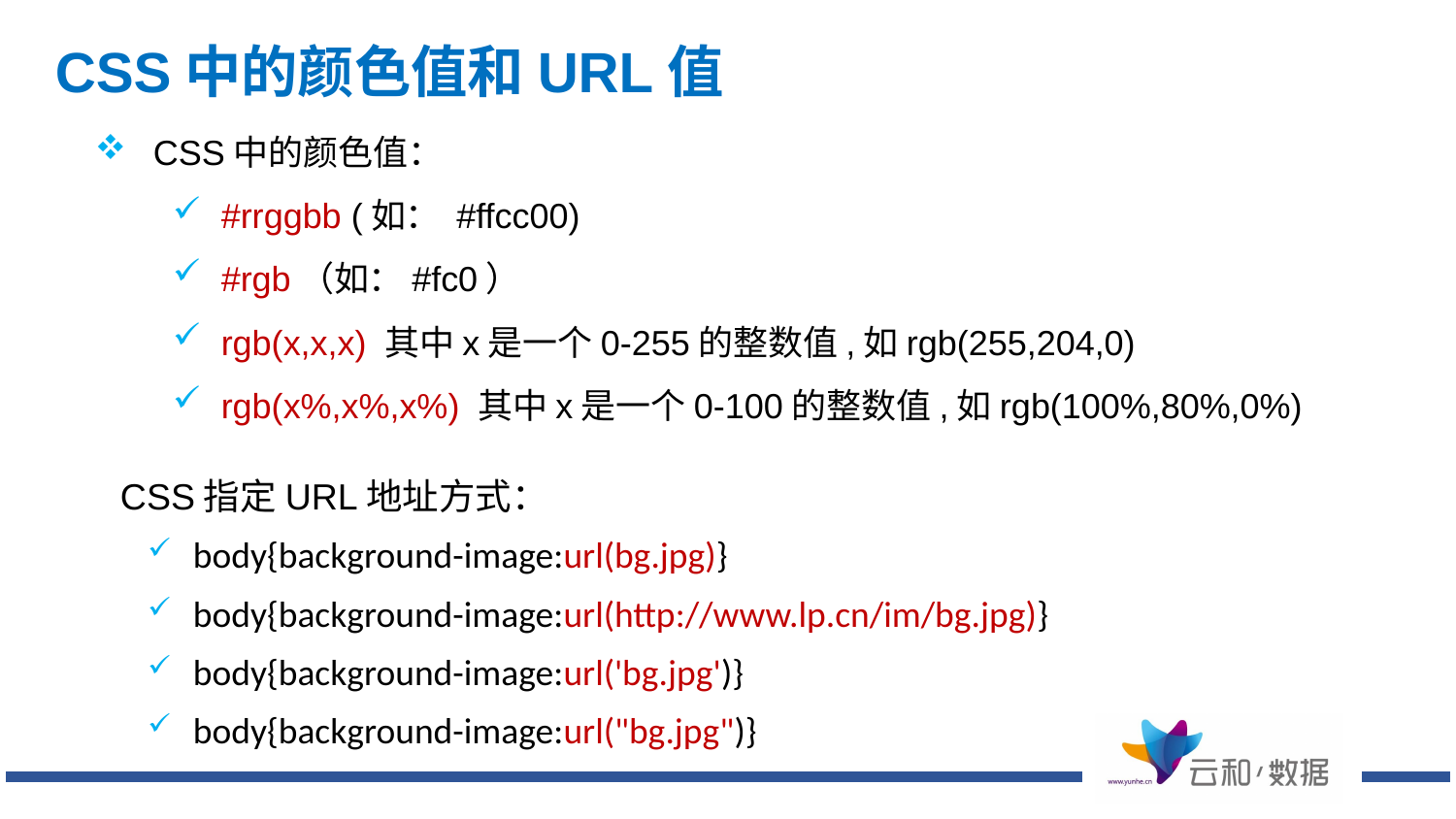

# CSS中的颜色值和URL值
CSS中的颜色值：
#rrggbb (如： #ffcc00)
#rgb（如：#fc0）
rgb(x,x,x) 其中x是一个0-255的整数值,如rgb(255,204,0)
rgb(x%,x%,x%) 其中x是一个0-100的整数值,如rgb(100%,80%,0%)

CSS指定URL地址方式：
body{background-image:url(bg.jpg)}
body{background-image:url(http://www.lp.cn/im/bg.jpg)}
body{background-image:url('bg.jpg')}
body{background-image:url("bg.jpg")}
26